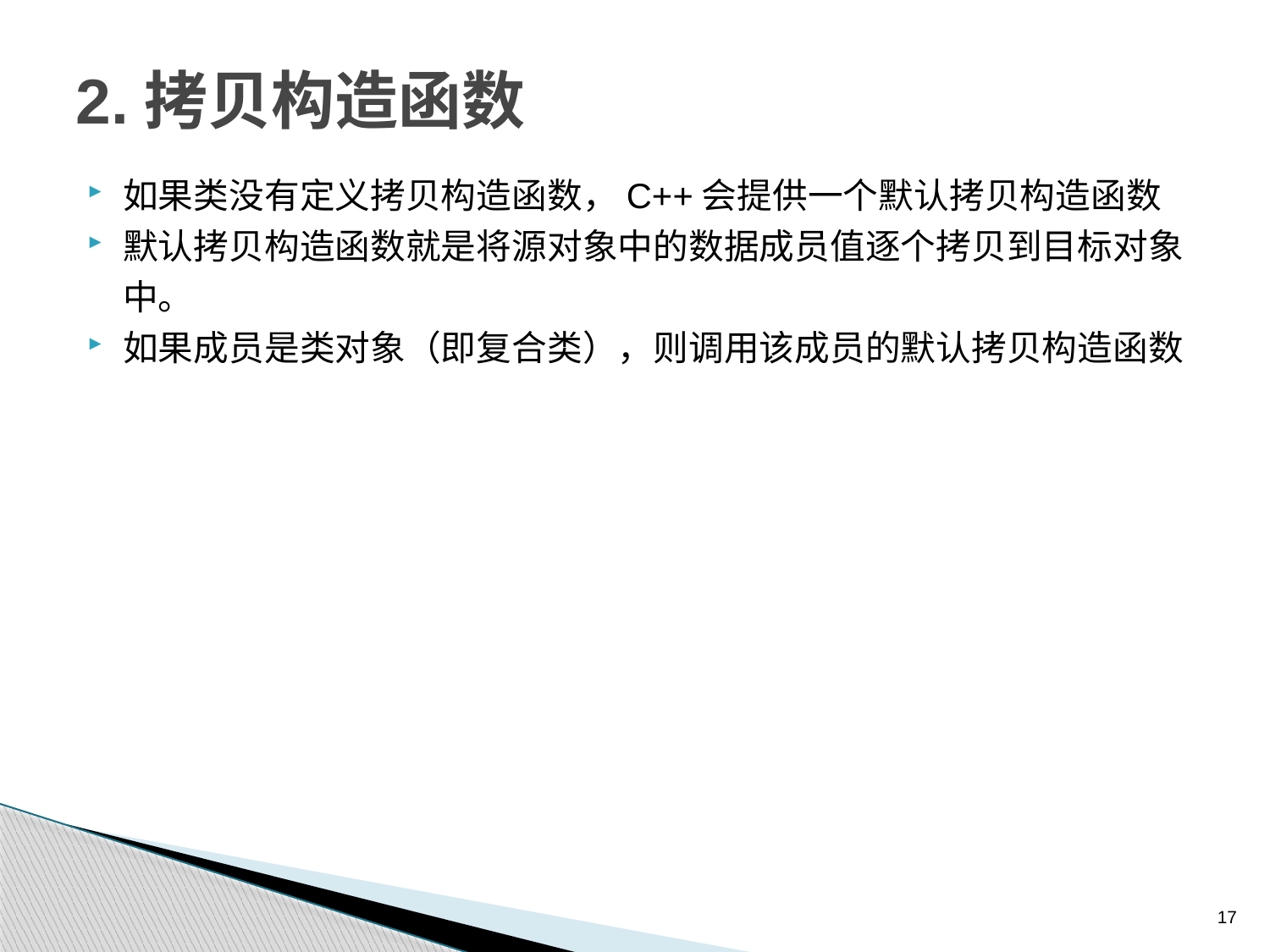

# 2.拷贝构造函数
如果类没有定义拷贝构造函数，C++会提供一个默认拷贝构造函数
默认拷贝构造函数就是将源对象中的数据成员值逐个拷贝到目标对象中。
如果成员是类对象（即复合类），则调用该成员的默认拷贝构造函数

17